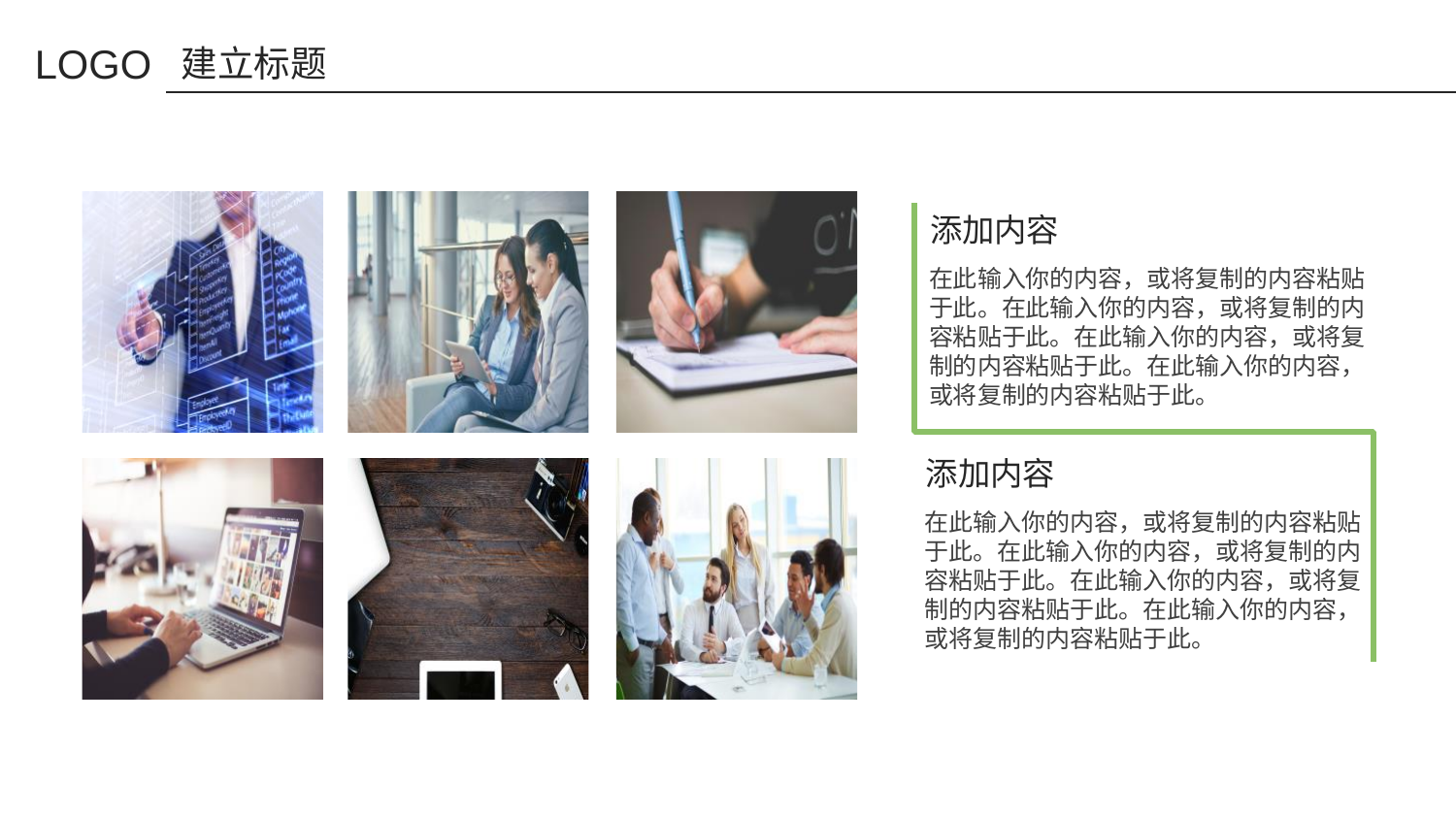

LOGO
建立标题

添加内容
在此输入你的内容，或将复制的内容粘贴于此。在此输入你的内容，或将复制的内容粘贴于此。在此输入你的内容，或将复制的内容粘贴于此。在此输入你的内容，或将复制的内容粘贴于此。
添加内容
在此输入你的内容，或将复制的内容粘贴于此。在此输入你的内容，或将复制的内容粘贴于此。在此输入你的内容，或将复制的内容粘贴于此。在此输入你的内容，或将复制的内容粘贴于此。